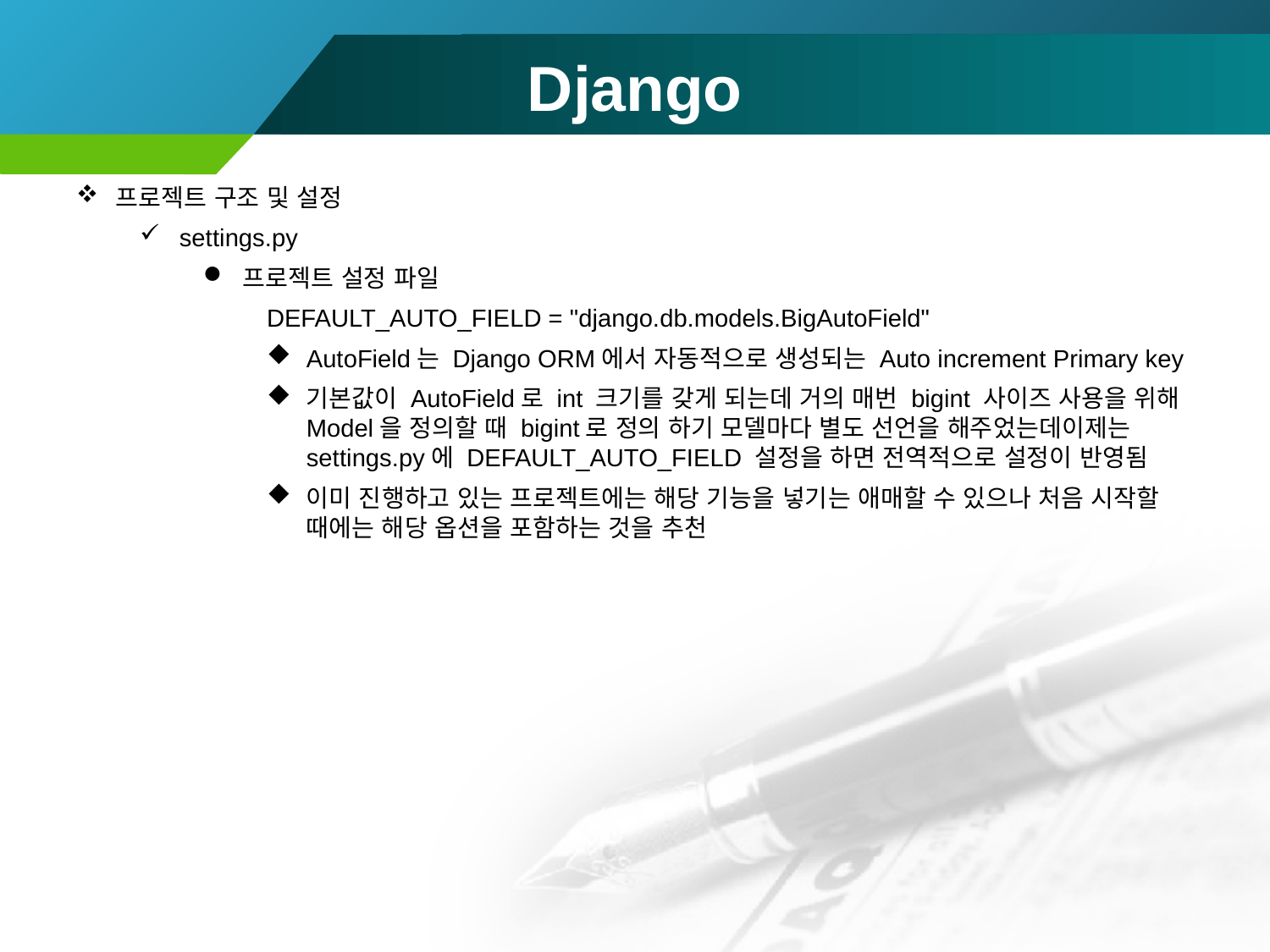

# Django
프로젝트 구조 및 설정
settings.py
프로젝트 설정 파일
DEFAULT_AUTO_FIELD = "django.db.models.BigAutoField"
AutoField는 Django ORM에서 자동적으로 생성되는 Auto increment Primary key
기본값이 AutoField로 int 크기를 갖게 되는데 거의 매번 bigint 사이즈 사용을 위해 Model을 정의할 때 bigint로 정의 하기 모델마다 별도 선언을 해주었는데이제는 settings.py에 DEFAULT_AUTO_FIELD 설정을 하면 전역적으로 설정이 반영됨
이미 진행하고 있는 프로젝트에는 해당 기능을 넣기는 애매할 수 있으나 처음 시작할 때에는 해당 옵션을 포함하는 것을 추천